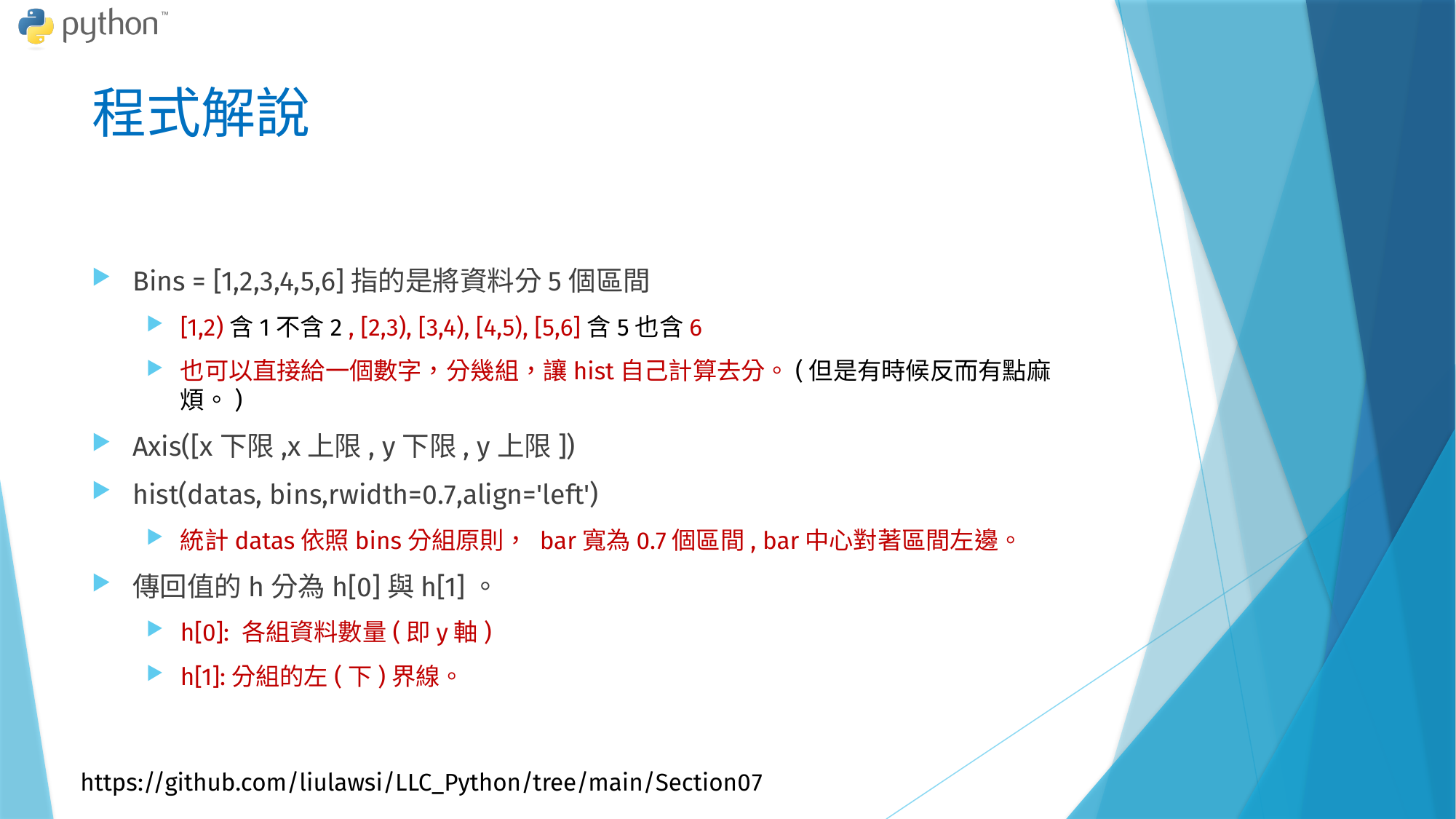

# 程式解說
Bins = [1,2,3,4,5,6]指的是將資料分5個區間
[1,2)含1不含2 , [2,3), [3,4), [4,5), [5,6]含5也含6
也可以直接給一個數字，分幾組，讓hist自己計算去分。(但是有時候反而有點麻煩。)
Axis([x下限,x上限, y下限, y上限])
hist(datas, bins,rwidth=0.7,align='left')
統計datas依照bins分組原則， bar寬為0.7個區間, bar中心對著區間左邊。
傳回值的h分為h[0]與h[1]。
h[0]: 各組資料數量(即y軸)
h[1]:分組的左(下)界線。